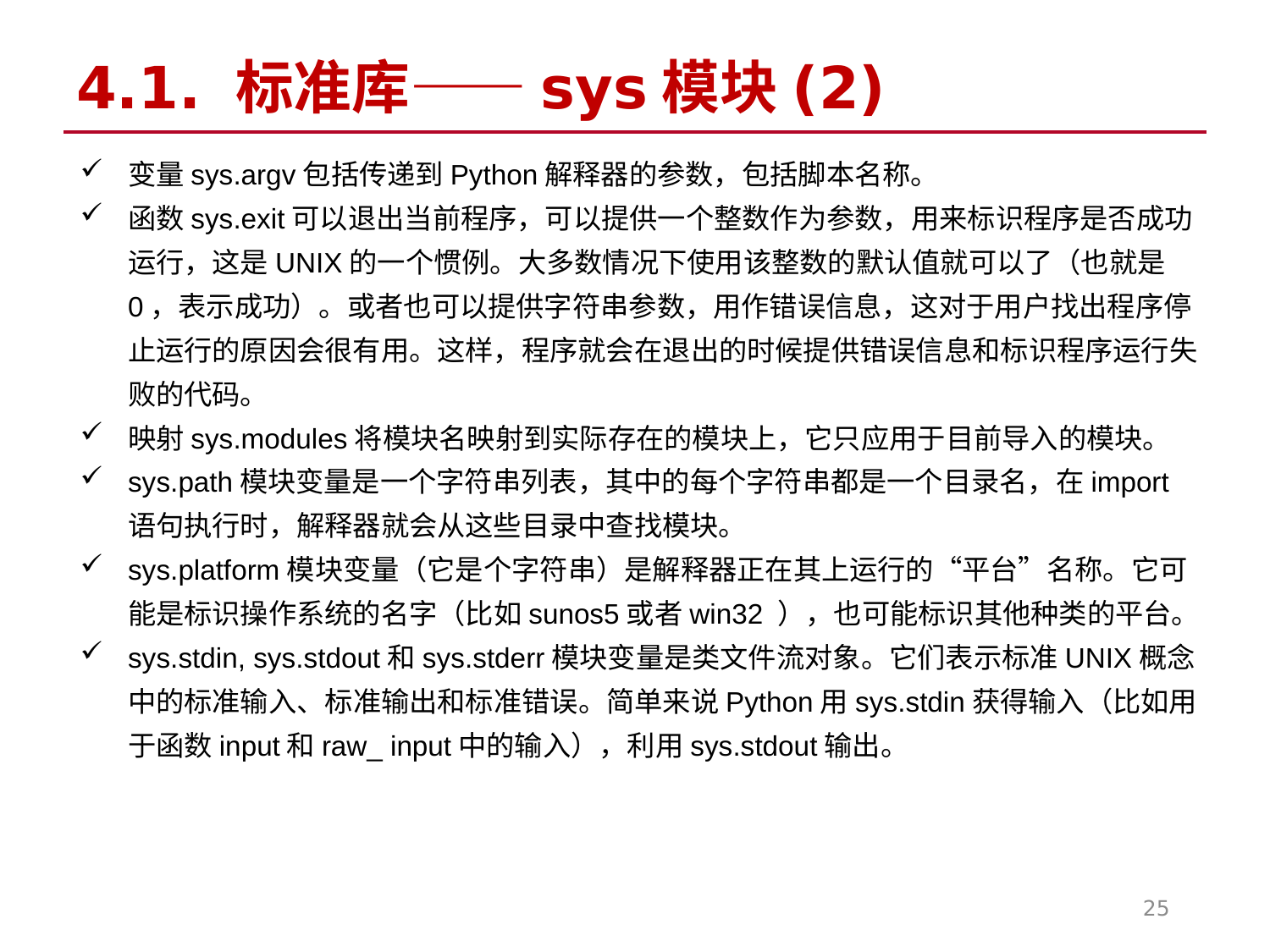

# 4.1. 标准库——sys模块(2)
变量sys.argv包括传递到Python解释器的参数，包括脚本名称。
函数sys.exit可以退出当前程序，可以提供一个整数作为参数，用来标识程序是否成功运行，这是UNIX的一个惯例。大多数情况下使用该整数的默认值就可以了（也就是0，表示成功）。或者也可以提供字符串参数，用作错误信息，这对于用户找出程序停止运行的原因会很有用。这样，程序就会在退出的时候提供错误信息和标识程序运行失败的代码。
映射sys.modules将模块名映射到实际存在的模块上，它只应用于目前导入的模块。
sys.path模块变量是一个字符串列表，其中的每个字符串都是一个目录名，在import语句执行时，解释器就会从这些目录中查找模块。
sys.platform模块变量（它是个字符串）是解释器正在其上运行的“平台”名称。它可能是标识操作系统的名字（比如sunos5或者win32 ），也可能标识其他种类的平台。
sys.stdin, sys.stdout和sys.stderr模块变量是类文件流对象。它们表示标准UNIX概念中的标准输入、标准输出和标准错误。简单来说Python用sys.stdin获得输入（比如用于函数input和raw_ input中的输入），利用sys.stdout输出。
25